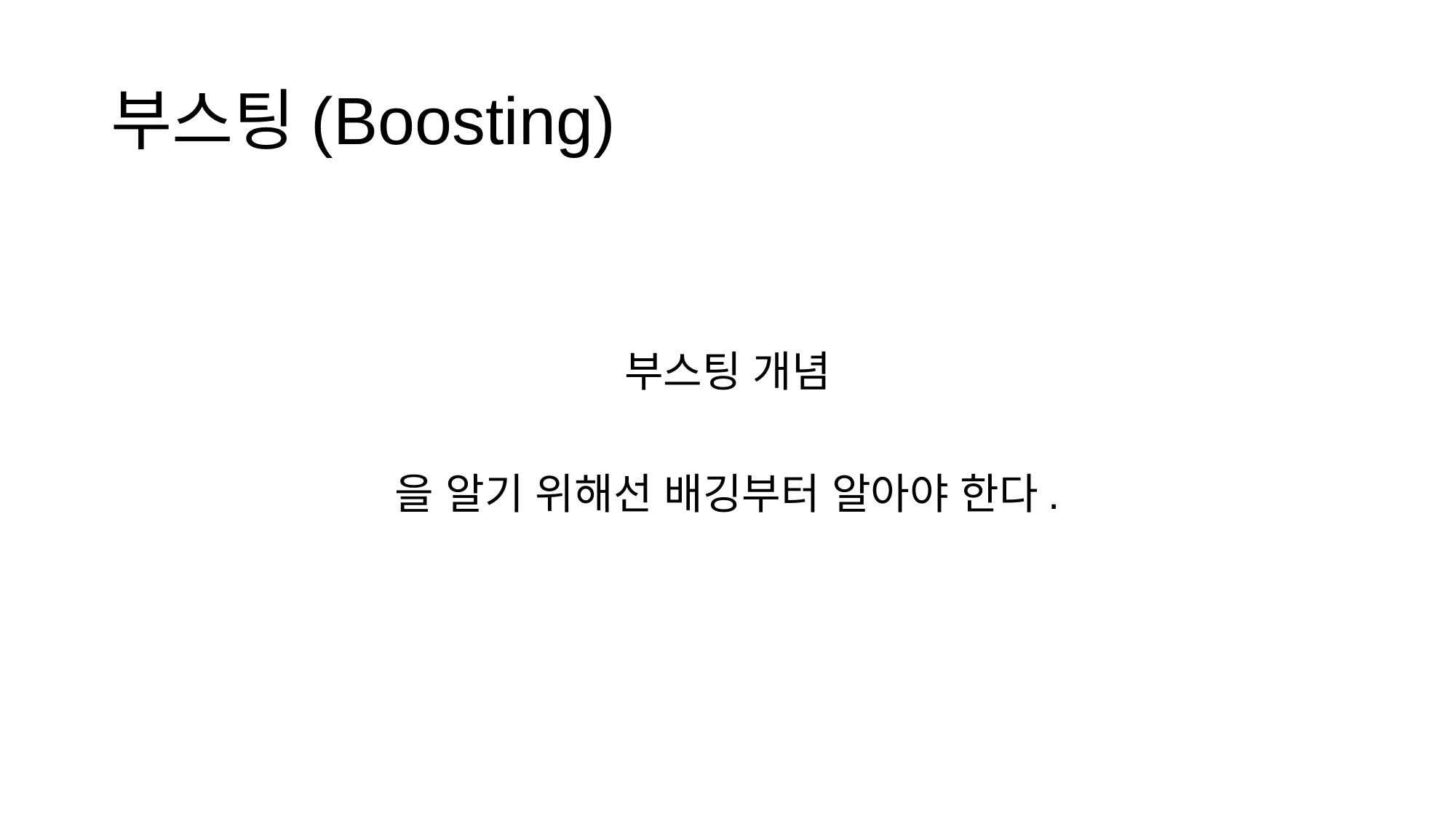

# 부스팅(Boosting)

부스팅 개념

을 알기 위해선 배깅부터 알아야 한다.